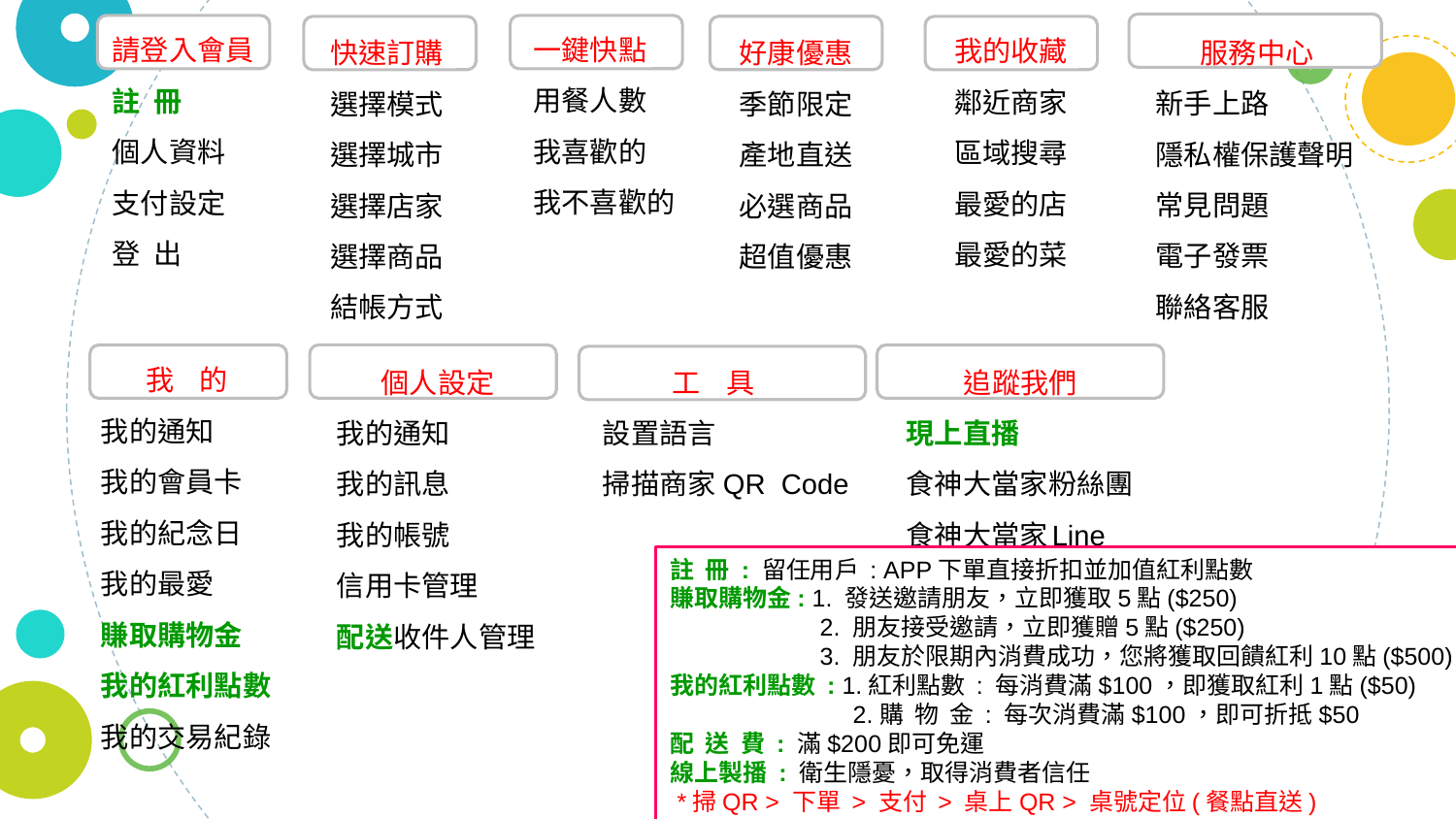

一鍵快點
用餐人數
我喜歡的
我不喜歡的
請登入會員
註  冊
個人資料
支付設定
登  出
我的收藏
鄰近商家
區域搜尋
最愛的店
最愛的菜
      服務中心
新手上路
隱私權保護聲明
常見問題
電子發票
聯絡客服
快速訂購
選擇模式
選擇城市
選擇店家
選擇商品
結帳方式
好康優惠
季節限定
產地直送
必選商品
超值優惠

      我    的
我的通知
我的會員卡
我的紀念日
我的最愛
賺取購物金
我的紅利點數
我的交易紀錄
      個人設定
我的通知
我的訊息
我的帳號
信用卡管理
配送收件人管理
          工    具
設置語言
掃描商家QR  Code
        追蹤我們
現上直播
食神大當家粉絲團
食神大當家	Line

註  冊 : 留任用戶 : APP下單直接折扣並加值紅利點數
賺取購物金: 1. 發送邀請朋友，立即獲取5點($250)
                      2. 朋友接受邀請，立即獲贈5點($250)
                      3. 朋友於限期內消費成功，您將獲取回饋紅利10點($500)
我的紅利點數 : 1.紅利點數 : 每消費滿$100，即獲取紅利1點($50)
                           2.購  物  金 : 每次消費滿$100，即可折抵$50
配  送  費 : 滿$200即可免運
線上製播 : 衛生隱憂，取得消費者信任
 *掃QR > 下單 > 支付 > 桌上QR > 桌號定位(餐點直送)